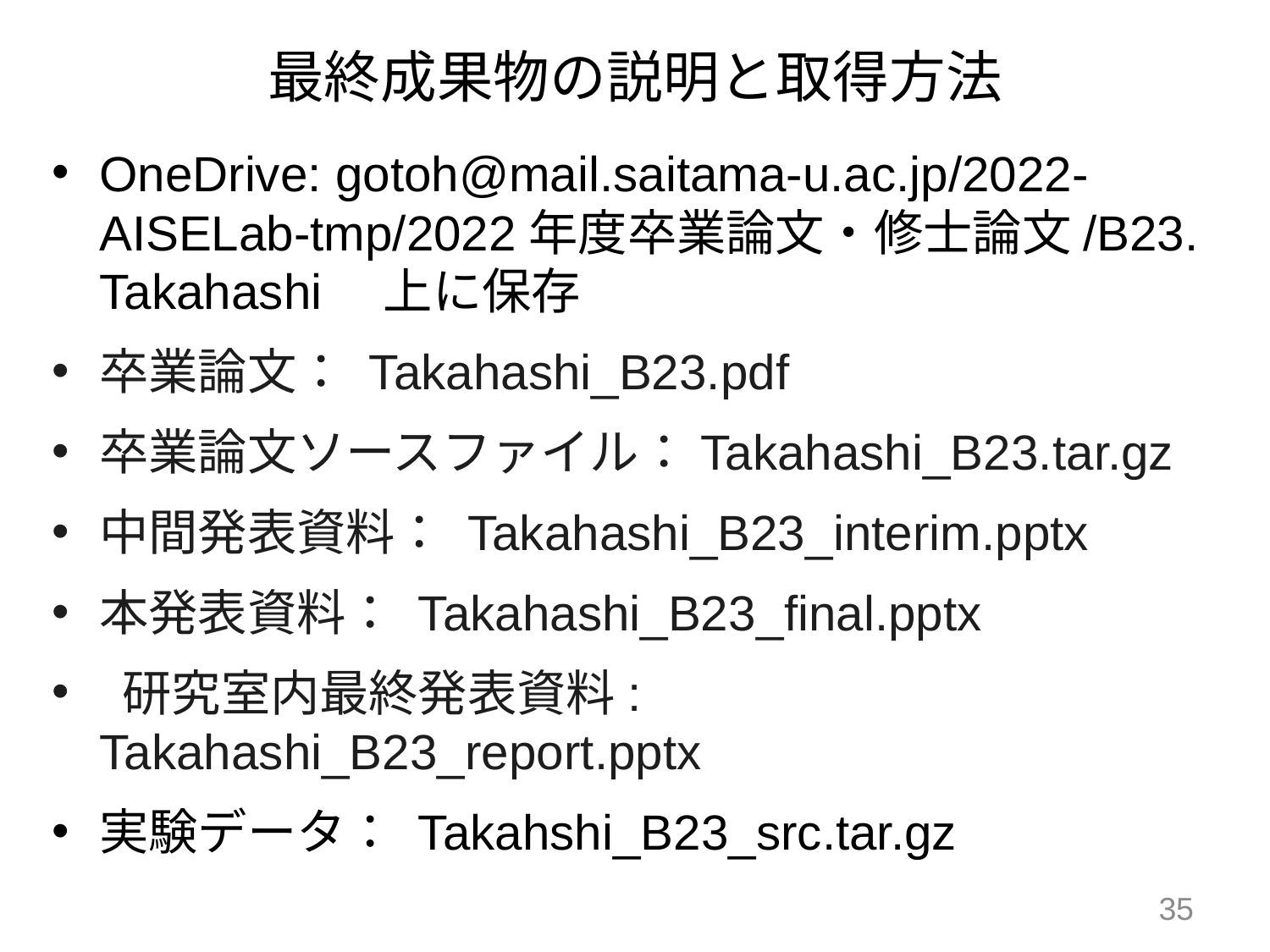

# 最終成果物の説明と取得方法
OneDrive: gotoh@mail.saitama-u.ac.jp/2022-AISELab-tmp/2022年度卒業論文・修士論文/B23.Takahashi　上に保存
卒業論文： Takahashi_B23.pdf
卒業論文ソースファイル：Takahashi_B23.tar.gz
中間発表資料： Takahashi_B23_interim.pptx
本発表資料： Takahashi_B23_final.pptx
 研究室内最終発表資料:　　Takahashi_B23_report.pptx
実験データ： Takahshi_B23_src.tar.gz

35